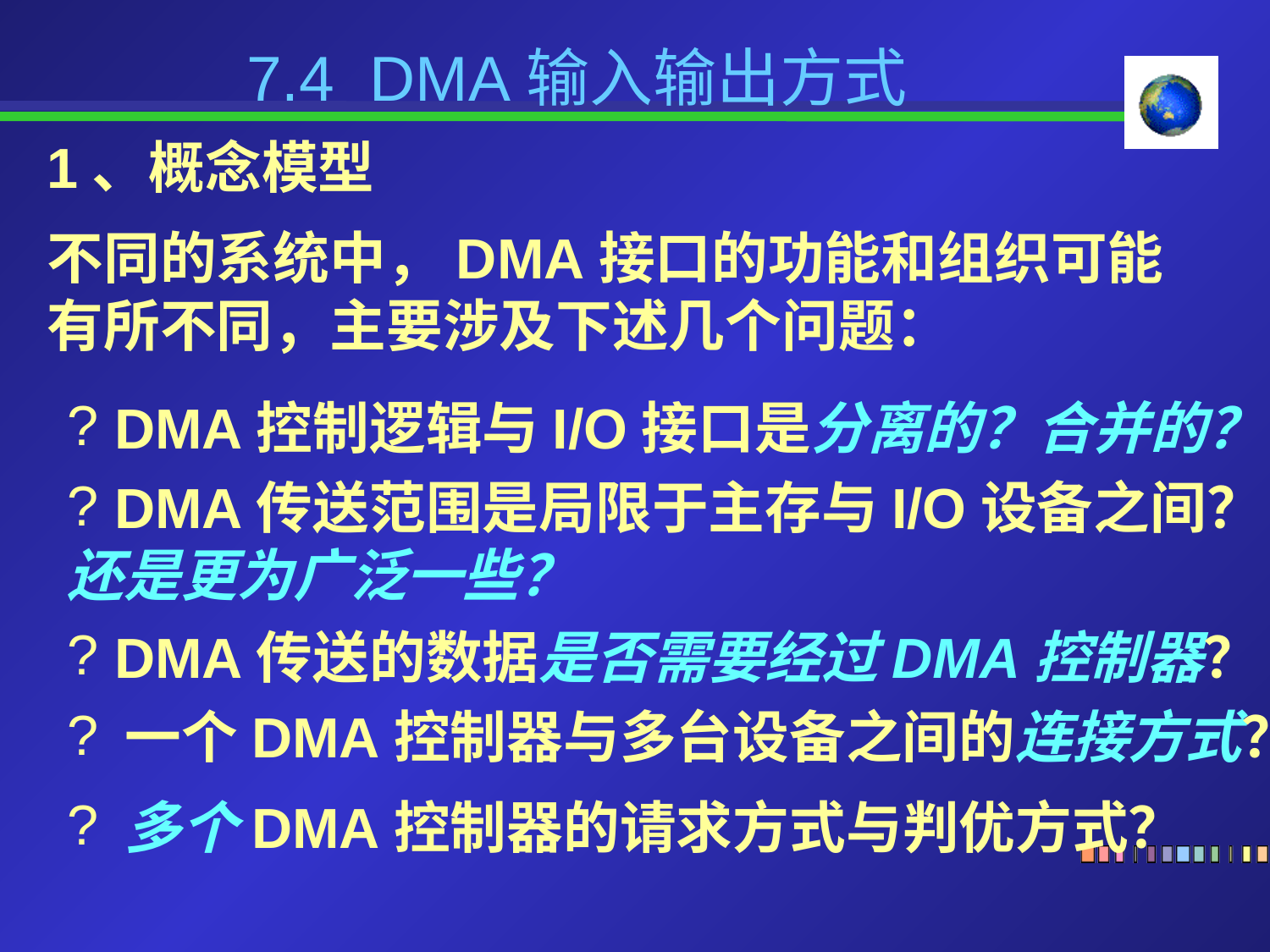

7.4  DMA输入输出方式
1、概念模型
不同的系统中，DMA接口的功能和组织可能有所不同，主要涉及下述几个问题：
 DMA控制逻辑与I/O接口是分离的？合并的？
 DMA传送范围是局限于主存与I/O设备之间？还是更为广泛一些？
 DMA传送的数据是否需要经过DMA控制器？
 一个DMA控制器与多台设备之间的连接方式？
 多个DMA控制器的请求方式与判优方式？
73